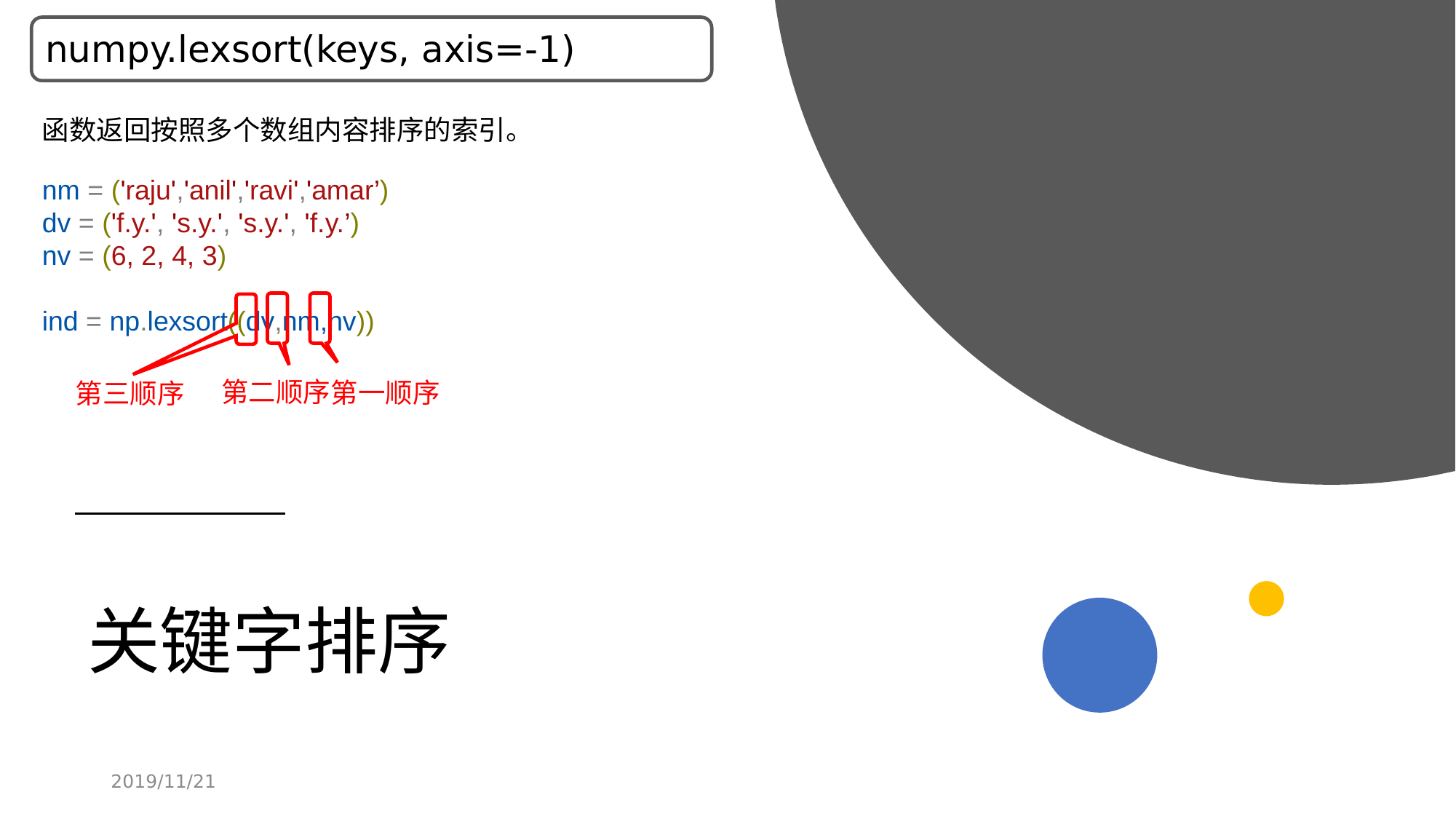

numpy.lexsort(keys, axis=-1)
函数返回按照多个数组内容排序的索引。
nm = ('raju','anil','ravi','amar’)
dv = ('f.y.', 's.y.', 's.y.', 'f.y.’)
nv = (6, 2, 4, 3)

ind = np.lexsort((dv,nm,nv))

第二顺序
第一顺序
第三顺序
# 关键字排序

2019/11/21
高级算法语言和程序设计
24